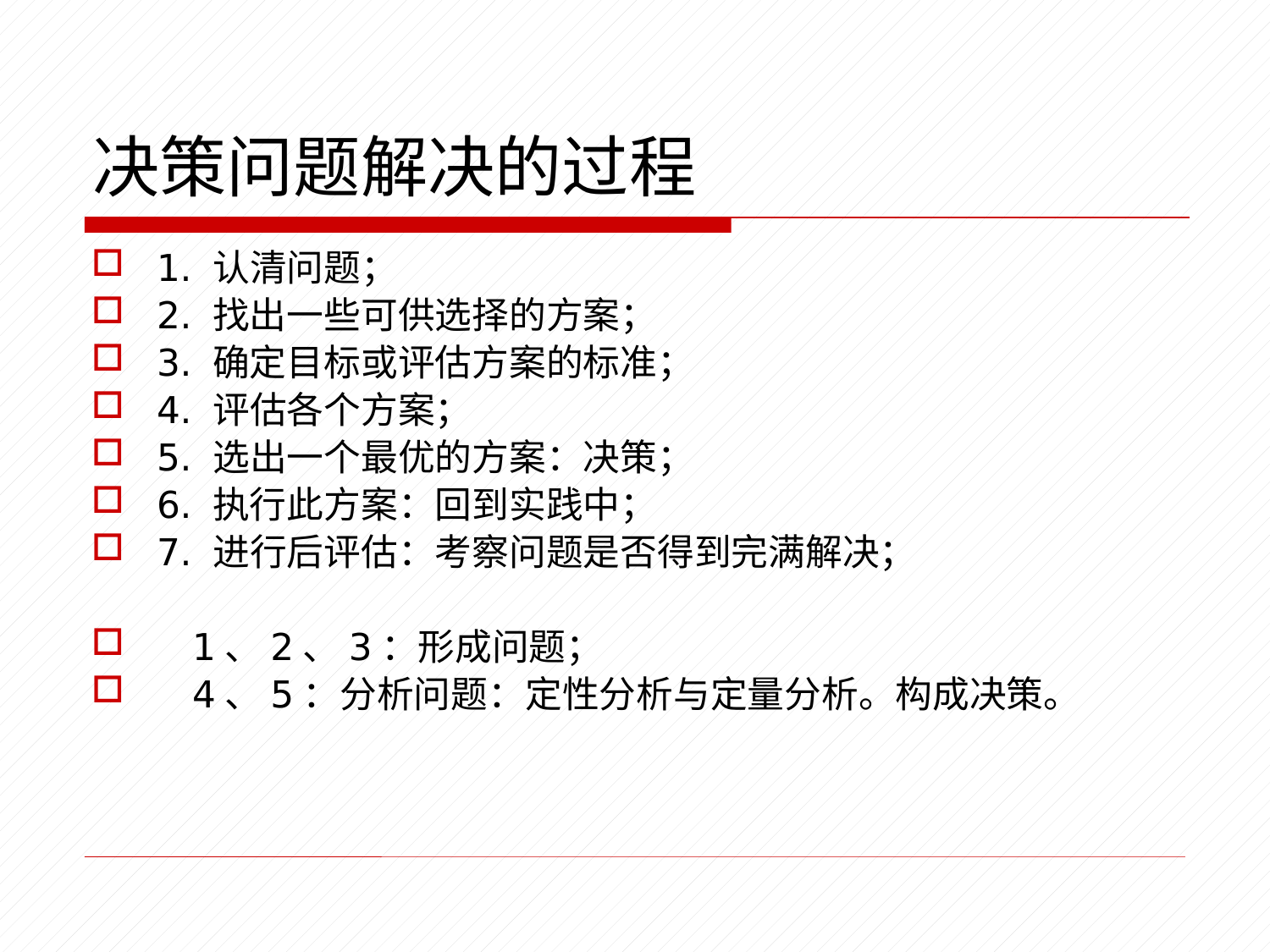

# 决策问题解决的过程
1. 认清问题；
2. 找出一些可供选择的方案；
3. 确定目标或评估方案的标准；
4. 评估各个方案；
5. 选出一个最优的方案：决策；
6. 执行此方案：回到实践中；
7. 进行后评估：考察问题是否得到完满解决；

   1、2、3：形成问题；
   4、5：分析问题：定性分析与定量分析。构成决策。